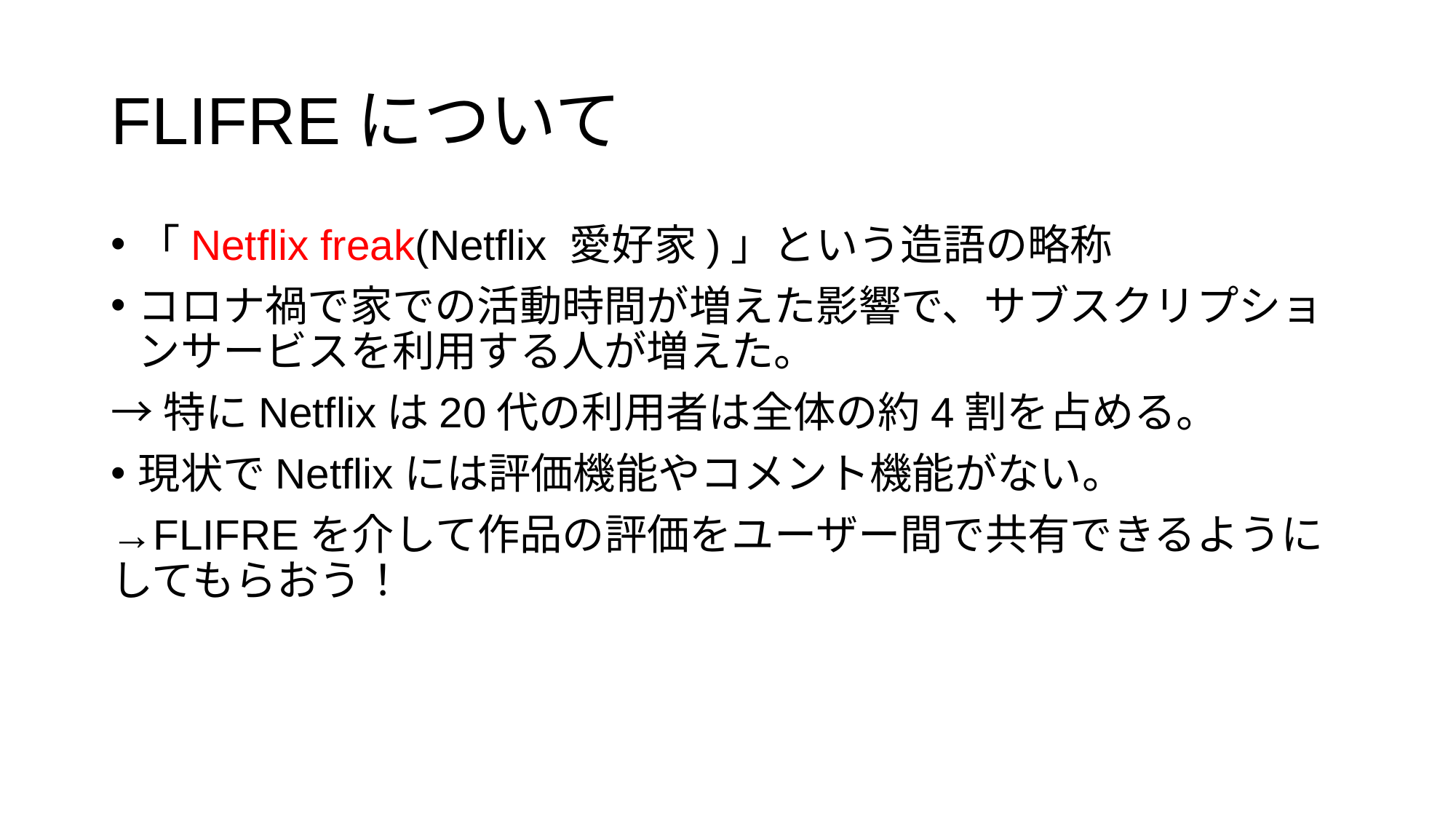

# FLIFREについて
「Netflix freak(Netflix 愛好家)」という造語の略称
コロナ禍で家での活動時間が増えた影響で、サブスクリプションサービスを利用する人が増えた。
→特にNetflixは20代の利用者は全体の約4割を占める。
現状でNetflixには評価機能やコメント機能がない。
→FLIFREを介して作品の評価をユーザー間で共有できるようにしてもらおう！